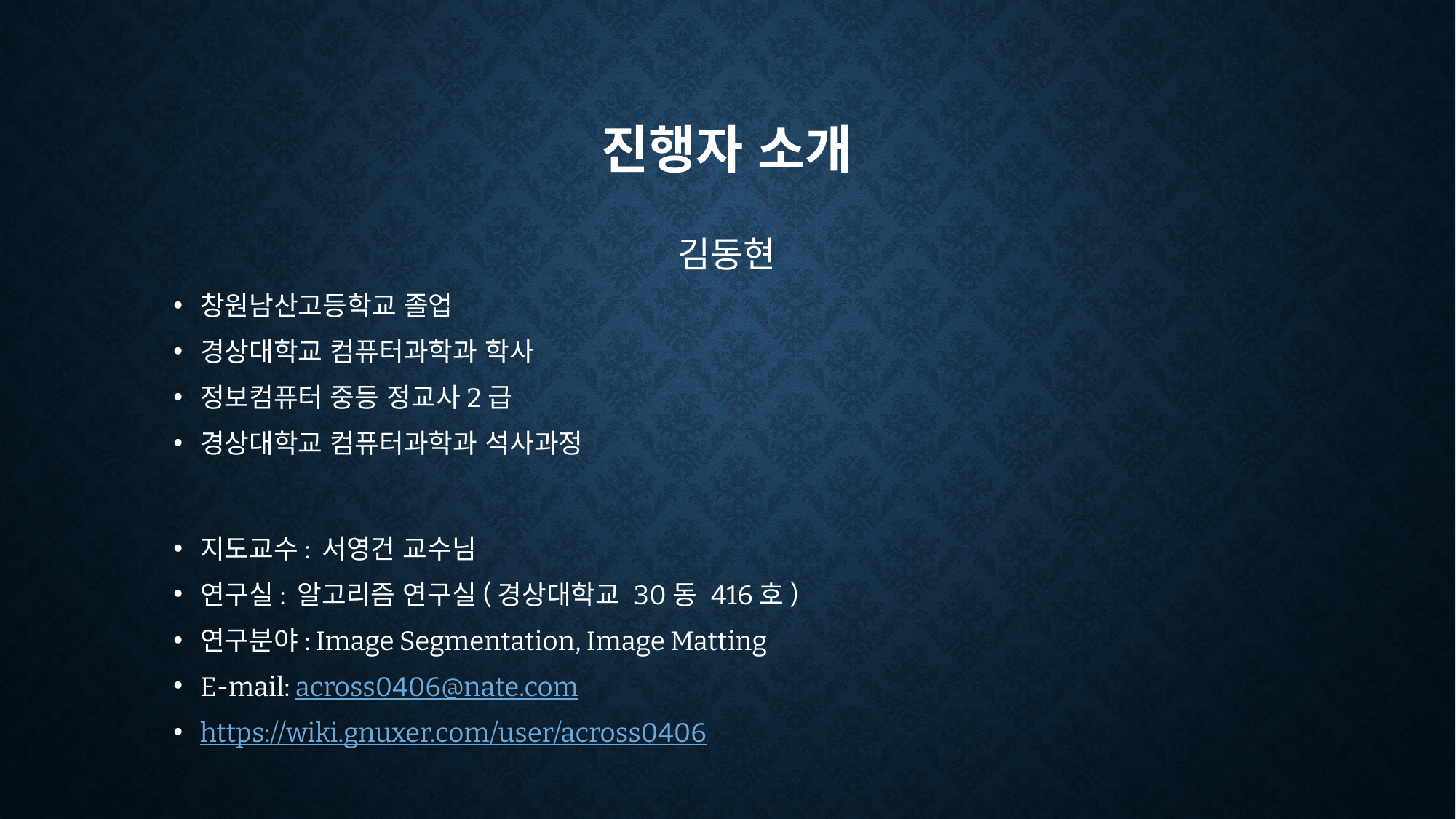

# 진행자 소개
김동현
창원남산고등학교 졸업
경상대학교 컴퓨터과학과 학사
정보컴퓨터 중등 정교사2급
경상대학교 컴퓨터과학과 석사과정

지도교수: 서영건 교수님
연구실: 알고리즘 연구실(경상대학교 30동 416호)
연구분야: Image Segmentation, Image Matting
E-mail: across0406@nate.com
https://wiki.gnuxer.com/user/across0406